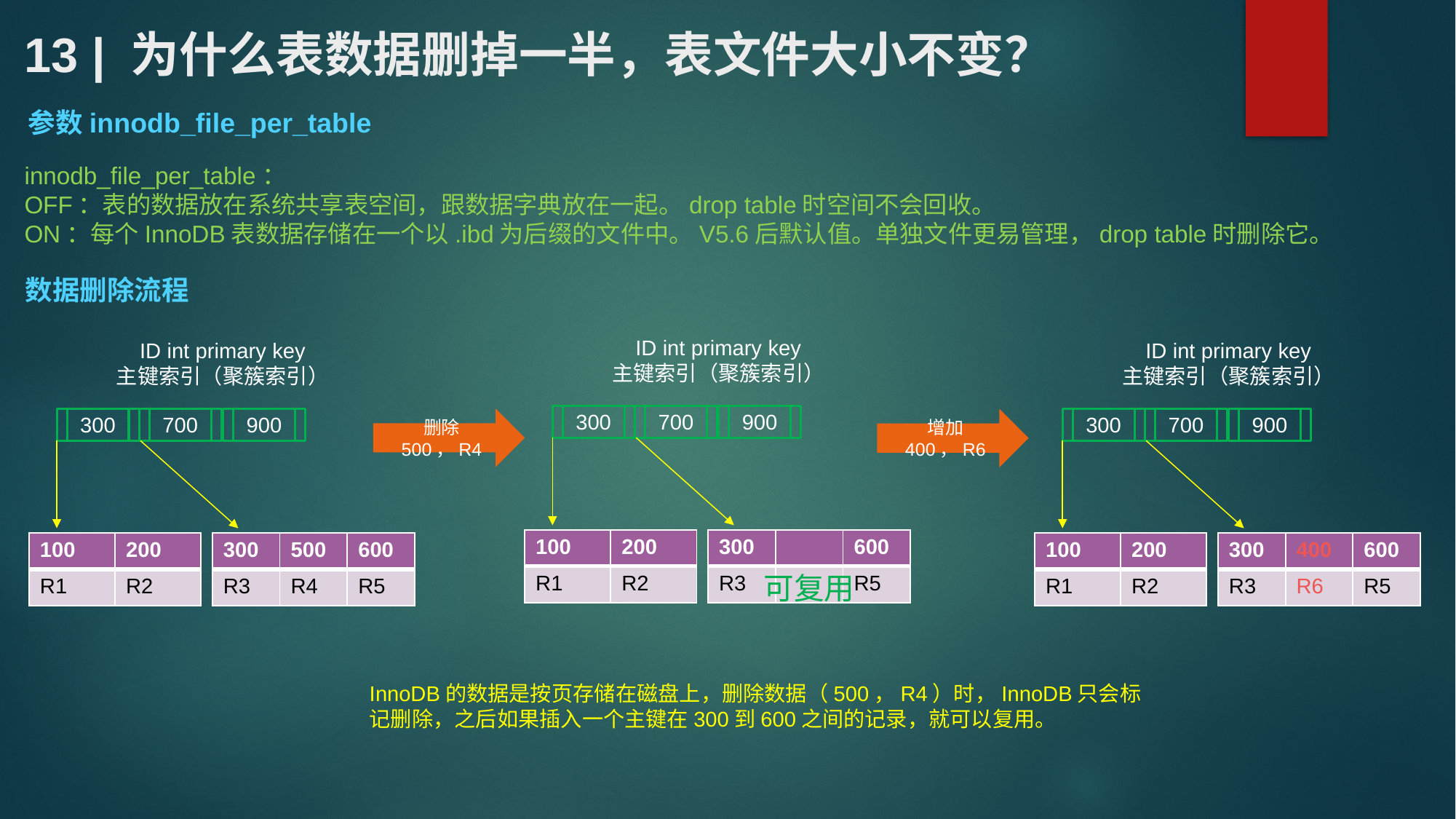

# 13 | 为什么表数据删掉一半，表文件大小不变？
参数innodb_file_per_table
innodb_file_per_table：
OFF：表的数据放在系统共享表空间，跟数据字典放在一起。drop table时空间不会回收。
ON：每个InnoDB表数据存储在一个以.ibd为后缀的文件中。V5.6后默认值。单独文件更易管理，drop table时删除它。
数据删除流程
ID int primary key
主键索引（聚簇索引）
ID int primary key
主键索引（聚簇索引）
ID int primary key
主键索引（聚簇索引）
300
700
900
300
700
900
删除 500，R4
300
700
900
增加 400，R6
| 300 |  | 600 |
| --- | --- | --- |
| R3 |  | R5 |
| 100 | 200 |
| --- | --- |
| R1 | R2 |
| 300 | 500 | 600 |
| --- | --- | --- |
| R3 | R4 | R5 |
| 300 | 400 | 600 |
| --- | --- | --- |
| R3 | R6 | R5 |
| 100 | 200 |
| --- | --- |
| R1 | R2 |
| 100 | 200 |
| --- | --- |
| R1 | R2 |
可复用
InnoDB的数据是按页存储在磁盘上，删除数据（500，R4）时，InnoDB只会标记删除，之后如果插入一个主键在300到600之间的记录，就可以复用。